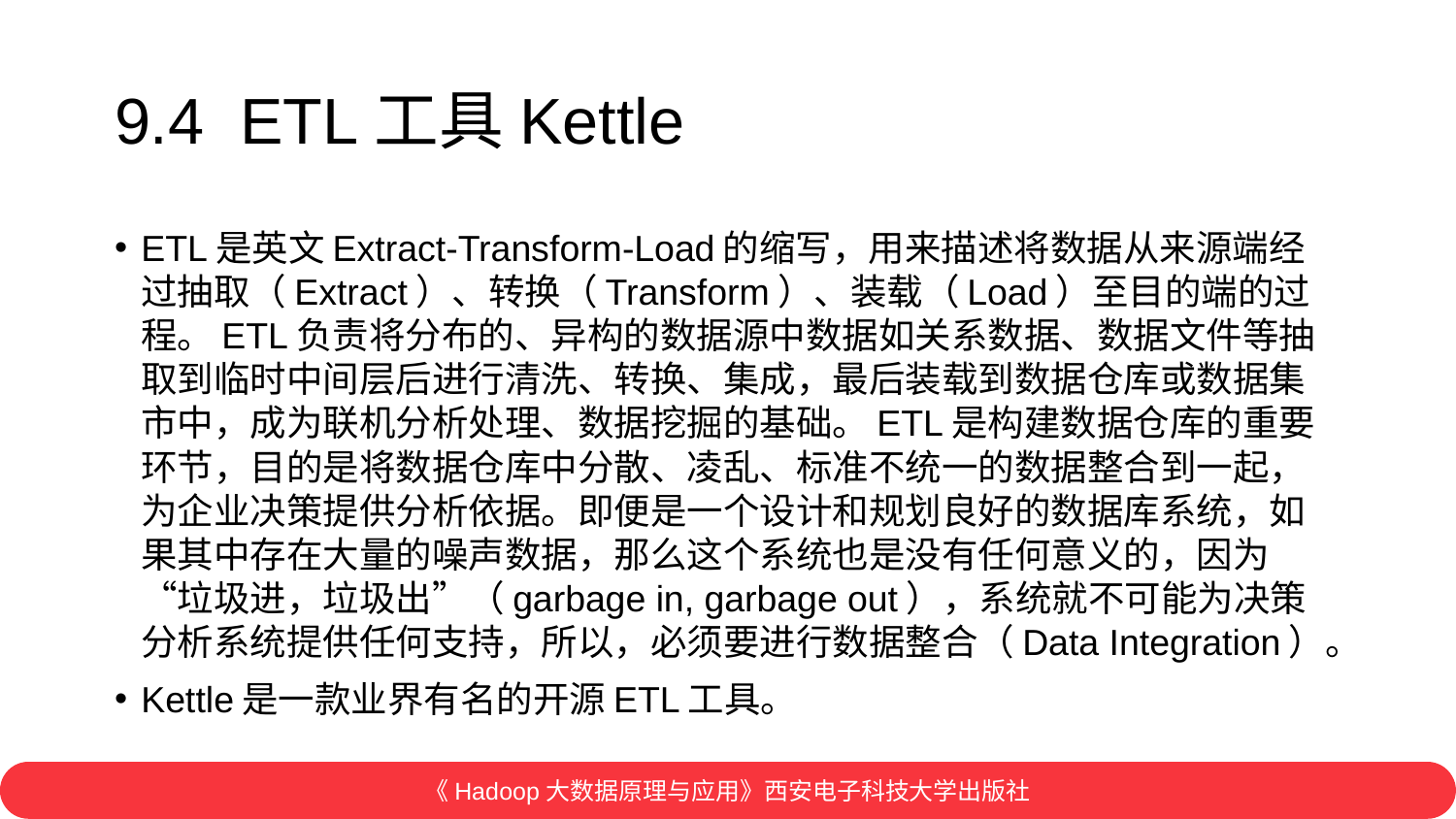

# 9.4  ETL工具Kettle
ETL是英文Extract-Transform-Load的缩写，用来描述将数据从来源端经过抽取（Extract）、转换（Transform）、装载（Load）至目的端的过程。ETL负责将分布的、异构的数据源中数据如关系数据、数据文件等抽取到临时中间层后进行清洗、转换、集成，最后装载到数据仓库或数据集市中，成为联机分析处理、数据挖掘的基础。ETL是构建数据仓库的重要环节，目的是将数据仓库中分散、凌乱、标准不统一的数据整合到一起，为企业决策提供分析依据。即便是一个设计和规划良好的数据库系统，如果其中存在大量的噪声数据，那么这个系统也是没有任何意义的，因为“垃圾进，垃圾出”（garbage in, garbage out），系统就不可能为决策分析系统提供任何支持，所以，必须要进行数据整合（Data Integration）。
Kettle是一款业界有名的开源ETL工具。